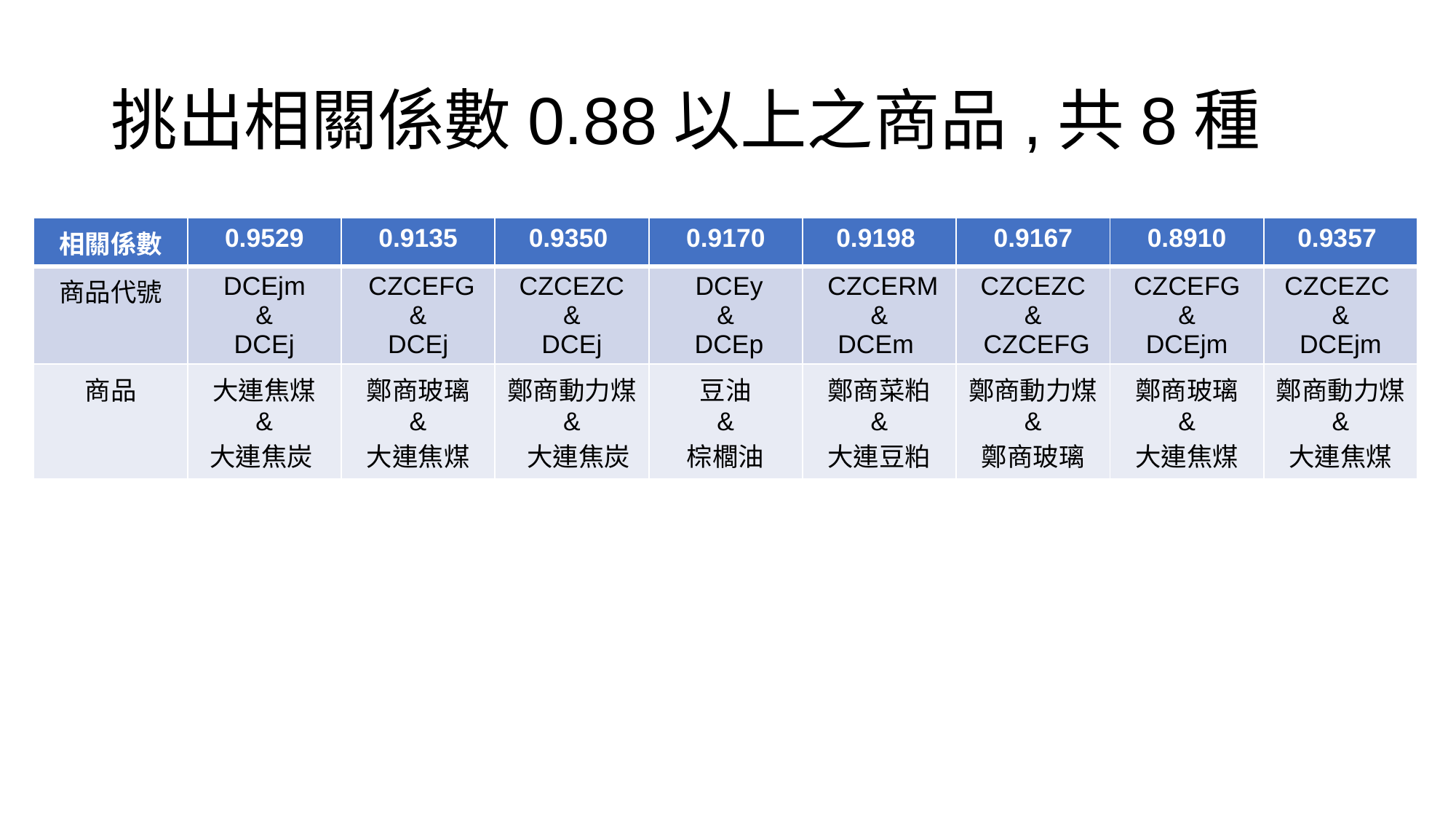

# 挑出相關係數0.88以上之商品,共8種
| 相關係數 | 0.9529 | 0.9135 | 0.9350 | 0.9170 | 0.9198 | 0.9167 | 0.8910 | 0.9357 |
| --- | --- | --- | --- | --- | --- | --- | --- | --- |
| 商品代號 | DCEjm & DCEj | CZCEFG & DCEj | CZCEZC & DCEj | DCEy & DCEp | CZCERM & DCEm | CZCEZC & CZCEFG | CZCEFG & DCEjm | CZCEZC & DCEjm |
| 商品 | 大連焦煤 & 大連焦炭 | 鄭商玻璃 & 大連焦煤 | 鄭商動力煤 & 大連焦炭 | 豆油 & 棕櫚油 | 鄭商菜粕 & 大連豆粕 | 鄭商動力煤 & 鄭商玻璃 | 鄭商玻璃 & 大連焦煤 | 鄭商動力煤 & 大連焦煤 |